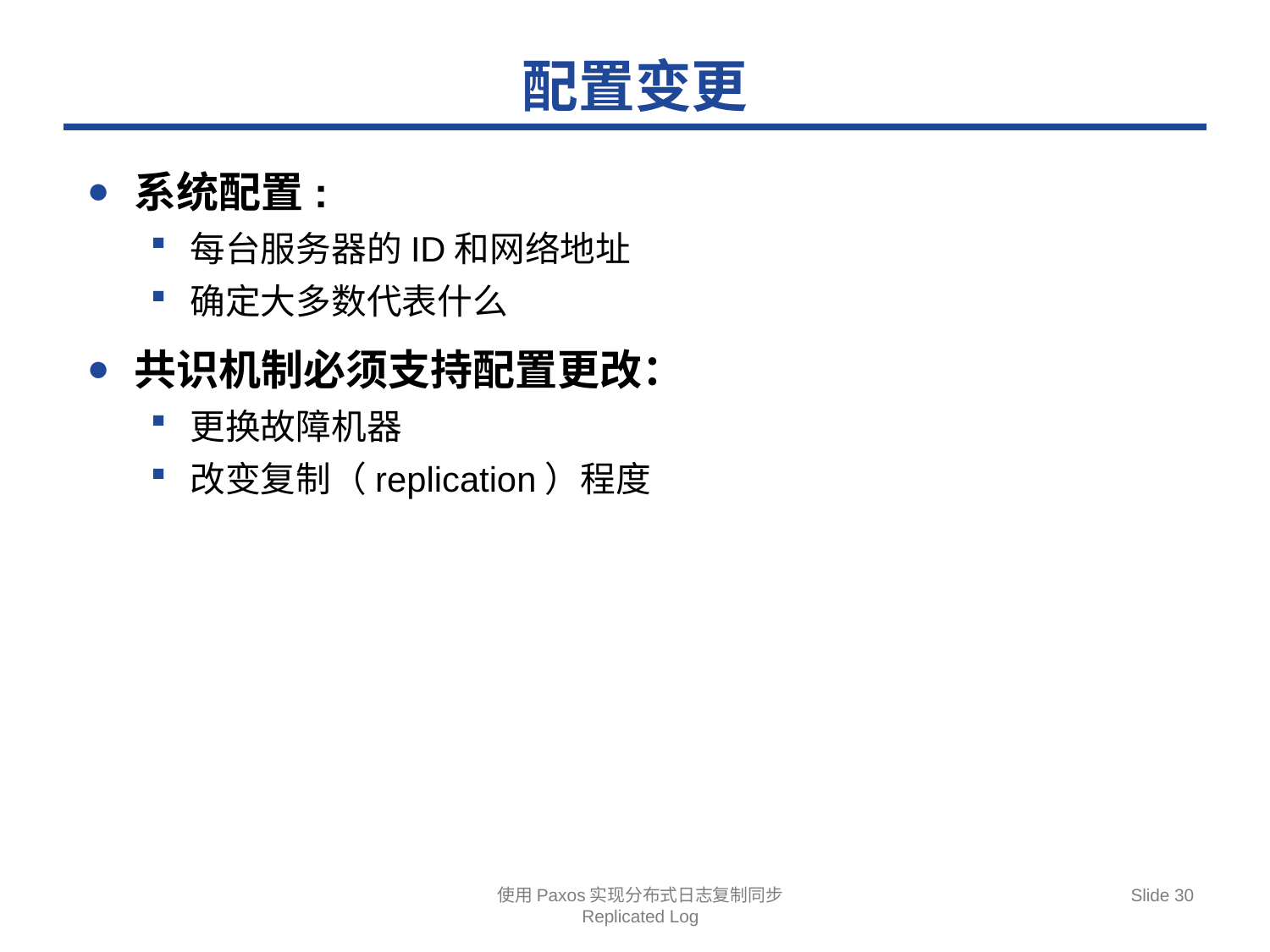

# 配置变更
系统配置:
每台服务器的ID和网络地址
确定大多数代表什么
共识机制必须支持配置更改：
更换故障机器
改变复制（replication）程度

使用Paxos实现分布式日志复制同步
Replicated Log
Slide 30